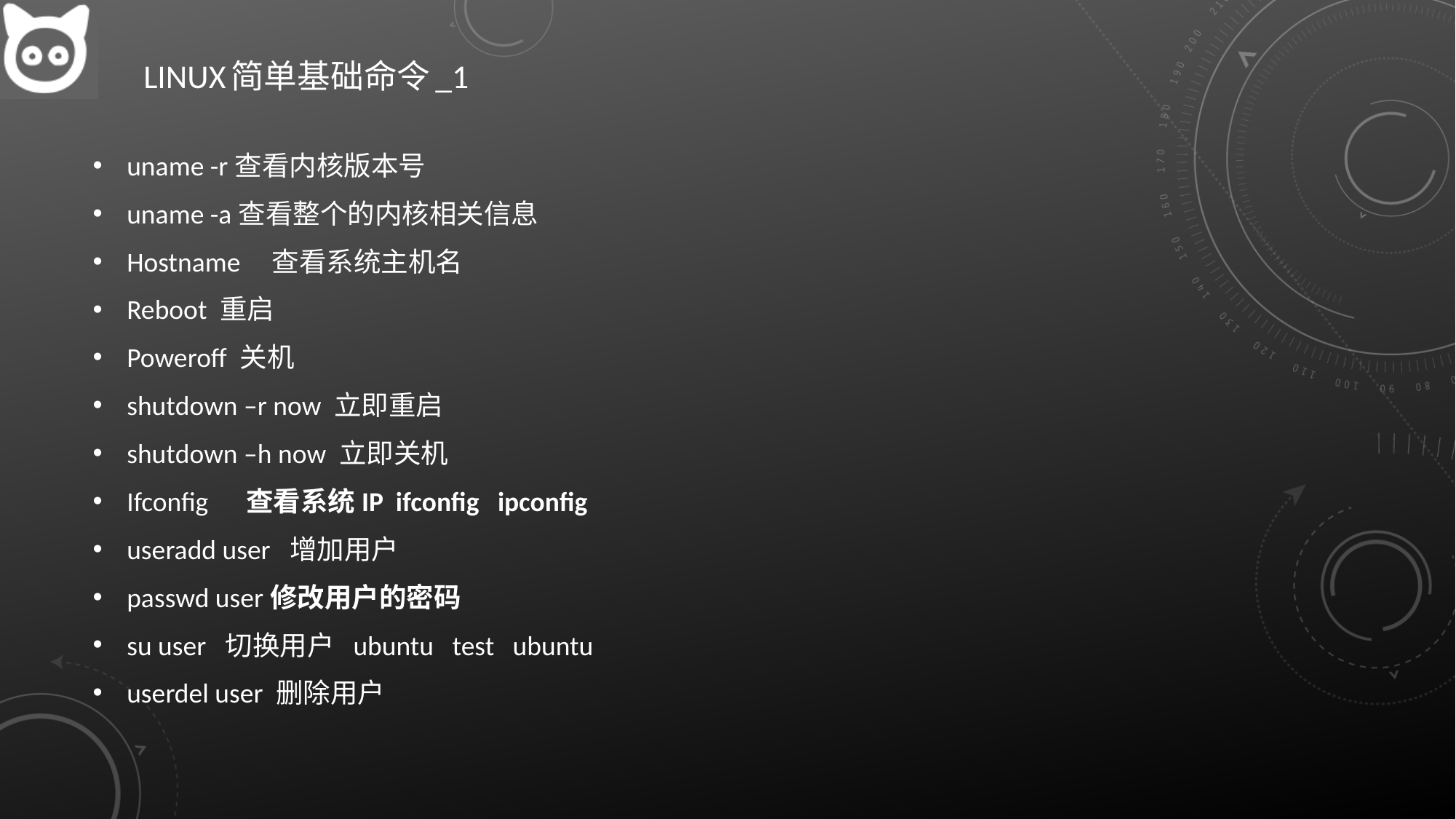

# Linux简单基础命令_1
uname -r查看内核版本号
uname -a查看整个的内核相关信息
Hostname    查看系统主机名
Reboot 重启
Poweroff 关机
shutdown –r now 立即重启
shutdown –h now 立即关机
Ifconfig     查看系统IP  ifconfig   ipconfig
useradd user  增加用户
passwd user修改用户的密码
su user  切换用户  ubuntu   test   ubuntu
userdel user 删除用户